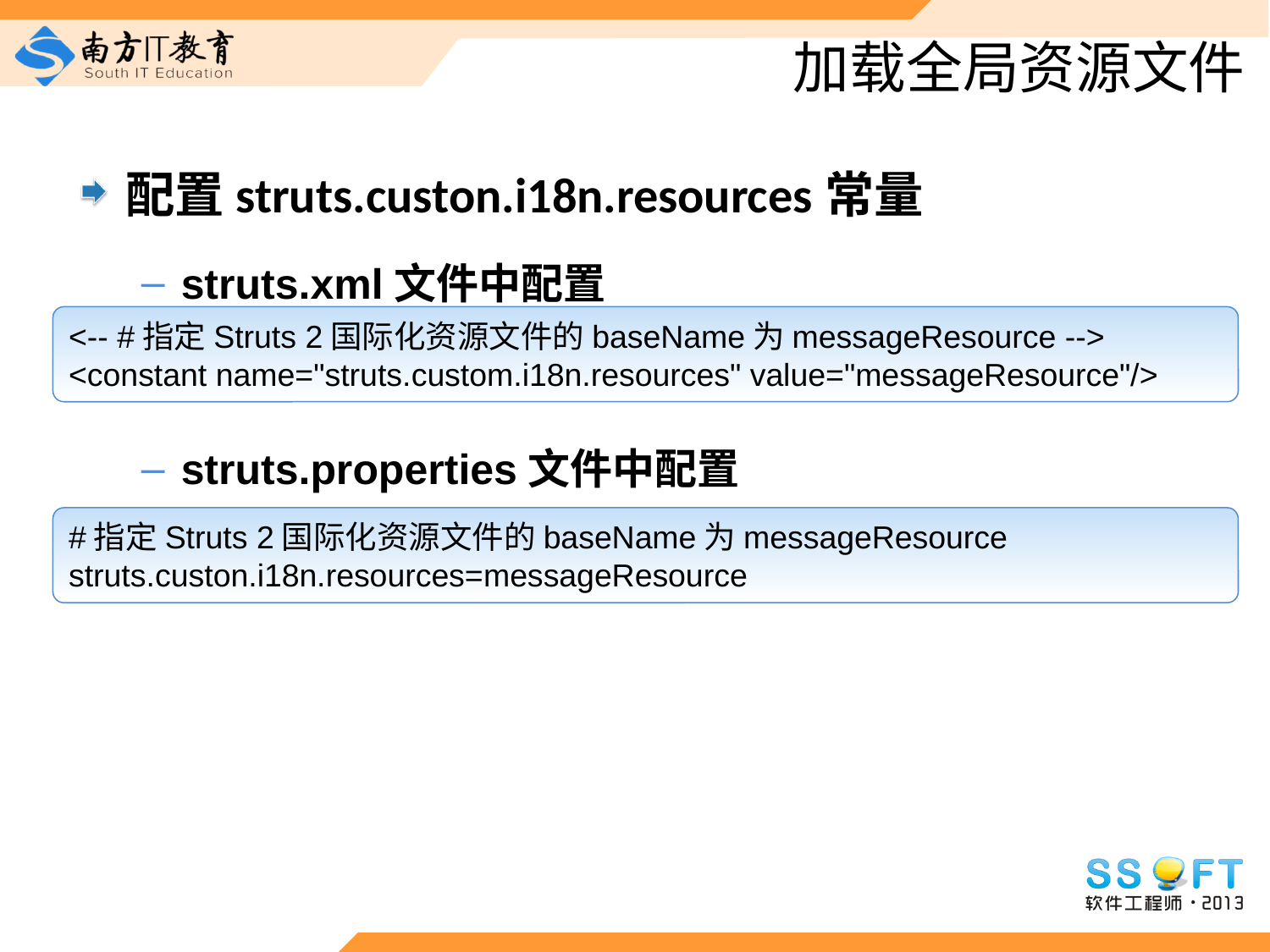

# 加载全局资源文件
配置struts.custon.i18n.resources常量
struts.xml文件中配置

struts.properties文件中配置

<-- #指定Struts 2国际化资源文件的baseName为messageResource -->
<constant name="struts.custom.i18n.resources" value="messageResource"/>
#指定Struts 2国际化资源文件的baseName为messageResource
struts.custon.i18n.resources=messageResource